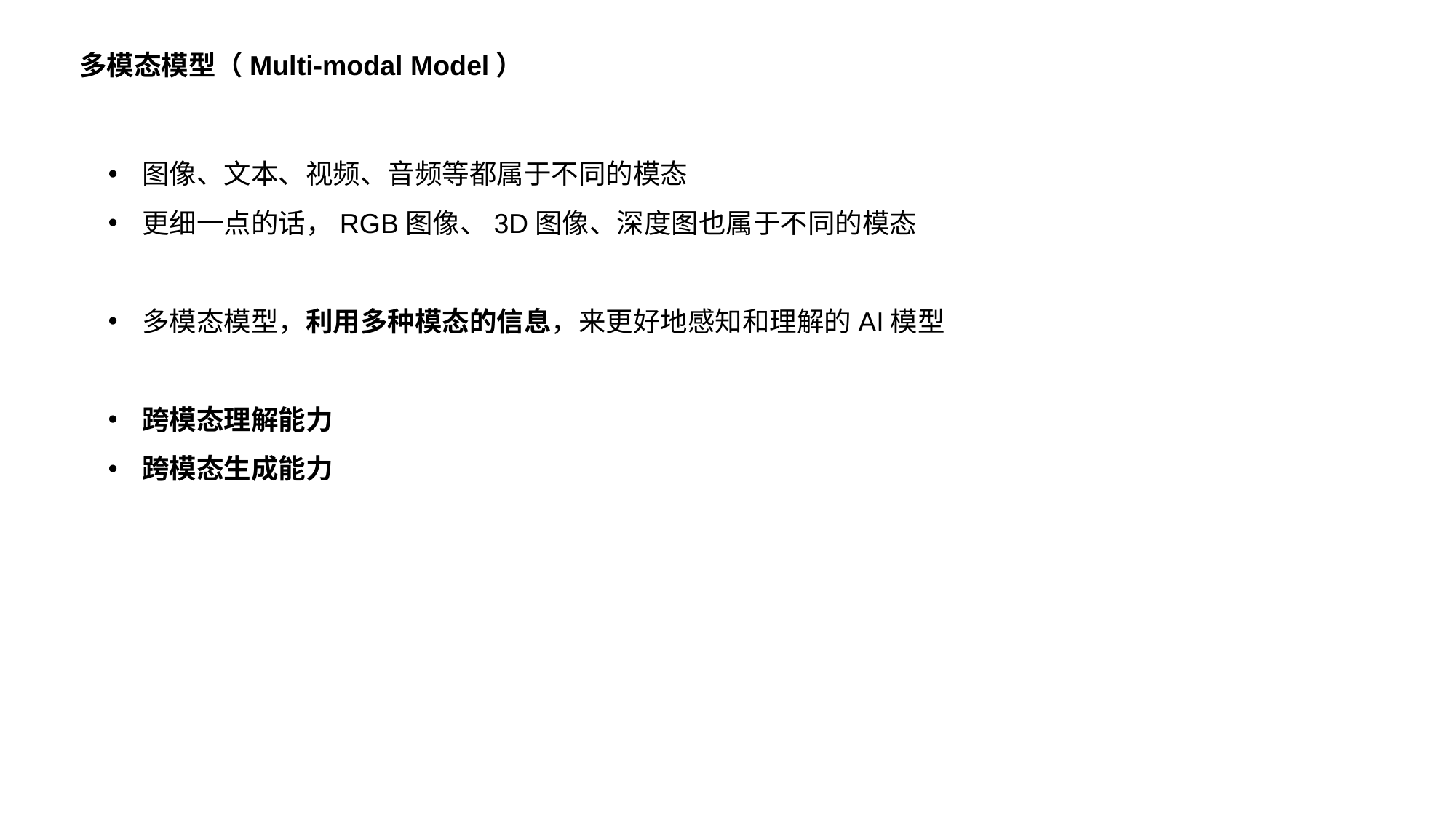

多模态模型（Multi-modal Model）
图像、文本、视频、音频等都属于不同的模态
更细一点的话，RGB图像、3D图像、深度图也属于不同的模态

多模态模型，利用多种模态的信息，来更好地感知和理解的AI模型

跨模态理解能力
跨模态生成能力